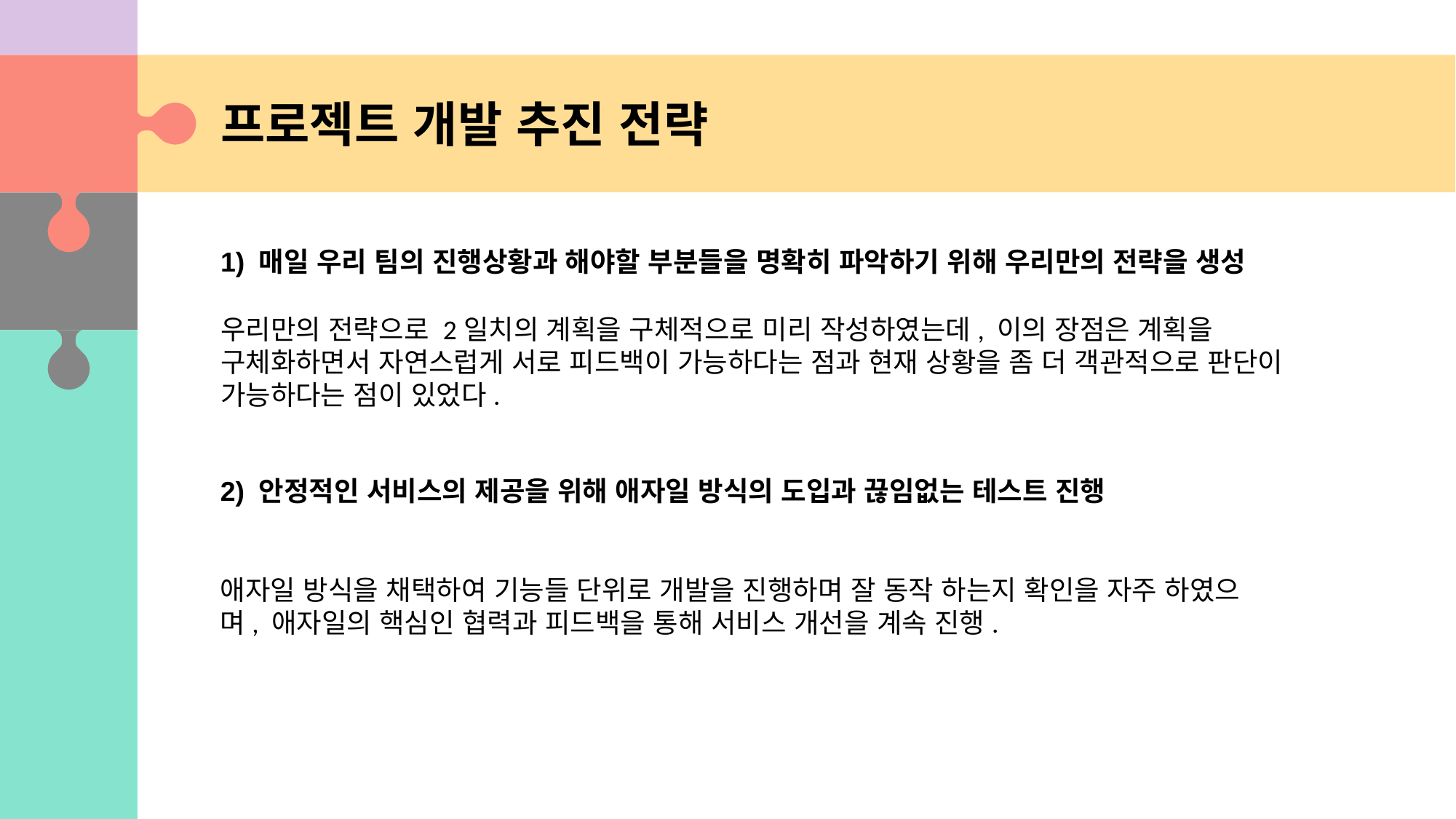

프로젝트 개발 추진 전략

1) 매일 우리 팀의 진행상황과 해야할 부분들을 명확히 파악하기 위해 우리만의 전략을 생성
우리만의 전략으로 2일치의 계획을 구체적으로 미리 작성하였는데, 이의 장점은 계획을 구체화하면서 자연스럽게 서로 피드백이 가능하다는 점과 현재 상황을 좀 더 객관적으로 판단이 가능하다는 점이 있었다.

2) 안정적인 서비스의 제공을 위해 애자일 방식의 도입과 끊임없는 테스트 진행
애자일 방식을 채택하여 기능들 단위로 개발을 진행하며 잘 동작 하는지 확인을 자주 하였으며, 애자일의 핵심인 협력과 피드백을 통해 서비스 개선을 계속 진행.